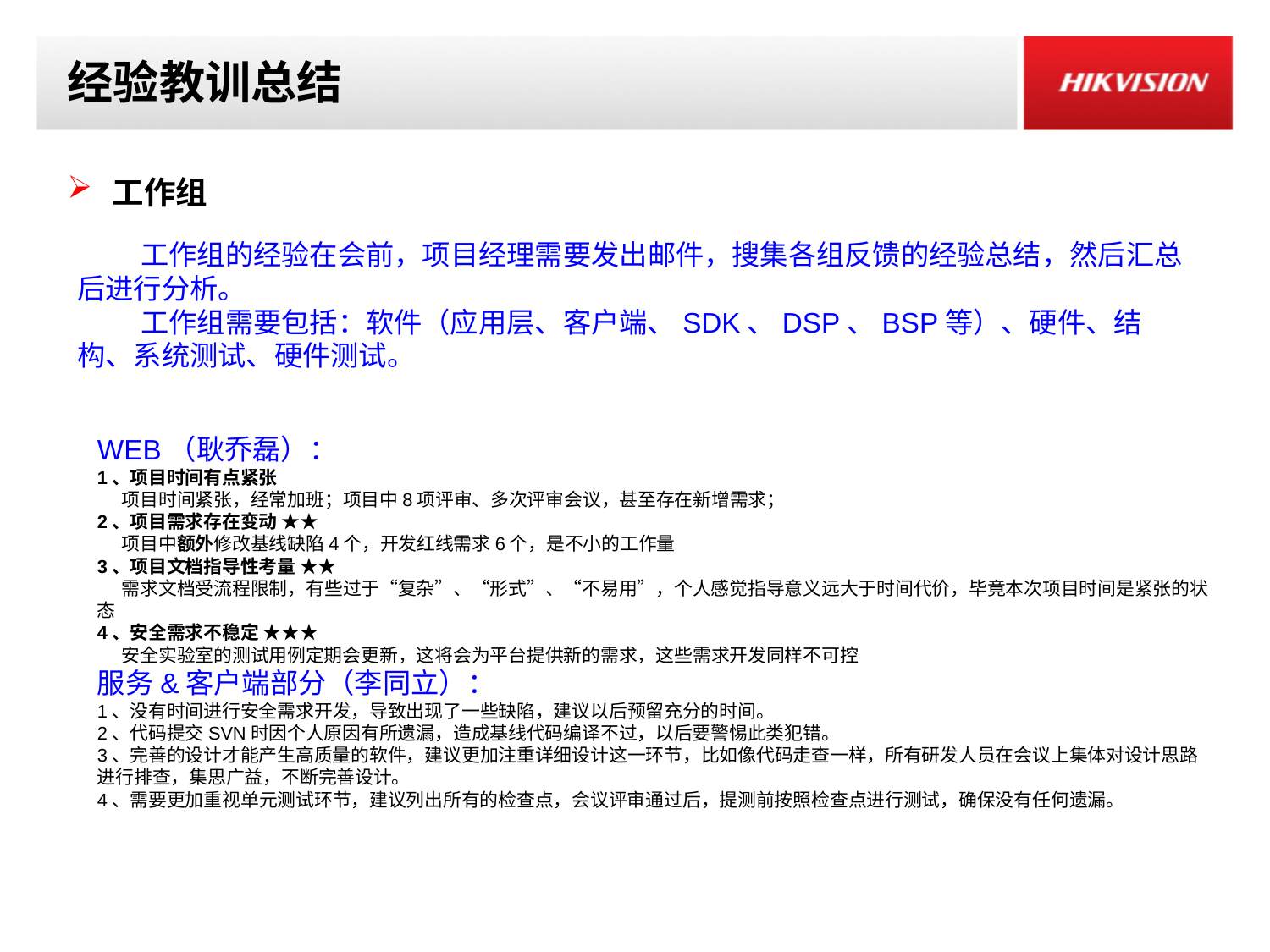

# 经验教训总结
 工作组
工作组的经验在会前，项目经理需要发出邮件，搜集各组反馈的经验总结，然后汇总后进行分析。
工作组需要包括：软件（应用层、客户端、SDK、DSP、BSP等）、硬件、结构、系统测试、硬件测试。
WEB（耿乔磊）：
1、项目时间有点紧张
     项目时间紧张，经常加班；项目中8项评审、多次评审会议，甚至存在新增需求；
2、项目需求存在变动 ★★
     项目中额外修改基线缺陷4个，开发红线需求6个，是不小的工作量
3、项目文档指导性考量 ★★
     需求文档受流程限制，有些过于“复杂”、“形式”、“不易用”，个人感觉指导意义远大于时间代价，毕竟本次项目时间是紧张的状态
4、安全需求不稳定 ★★★
     安全实验室的测试用例定期会更新，这将会为平台提供新的需求，这些需求开发同样不可控
服务&客户端部分（李同立）：
1、没有时间进行安全需求开发，导致出现了一些缺陷，建议以后预留充分的时间。
2、代码提交SVN时因个人原因有所遗漏，造成基线代码编译不过，以后要警惕此类犯错。
3、完善的设计才能产生高质量的软件，建议更加注重详细设计这一环节，比如像代码走查一样，所有研发人员在会议上集体对设计思路进行排查，集思广益，不断完善设计。
4、需要更加重视单元测试环节，建议列出所有的检查点，会议评审通过后，提测前按照检查点进行测试，确保没有任何遗漏。